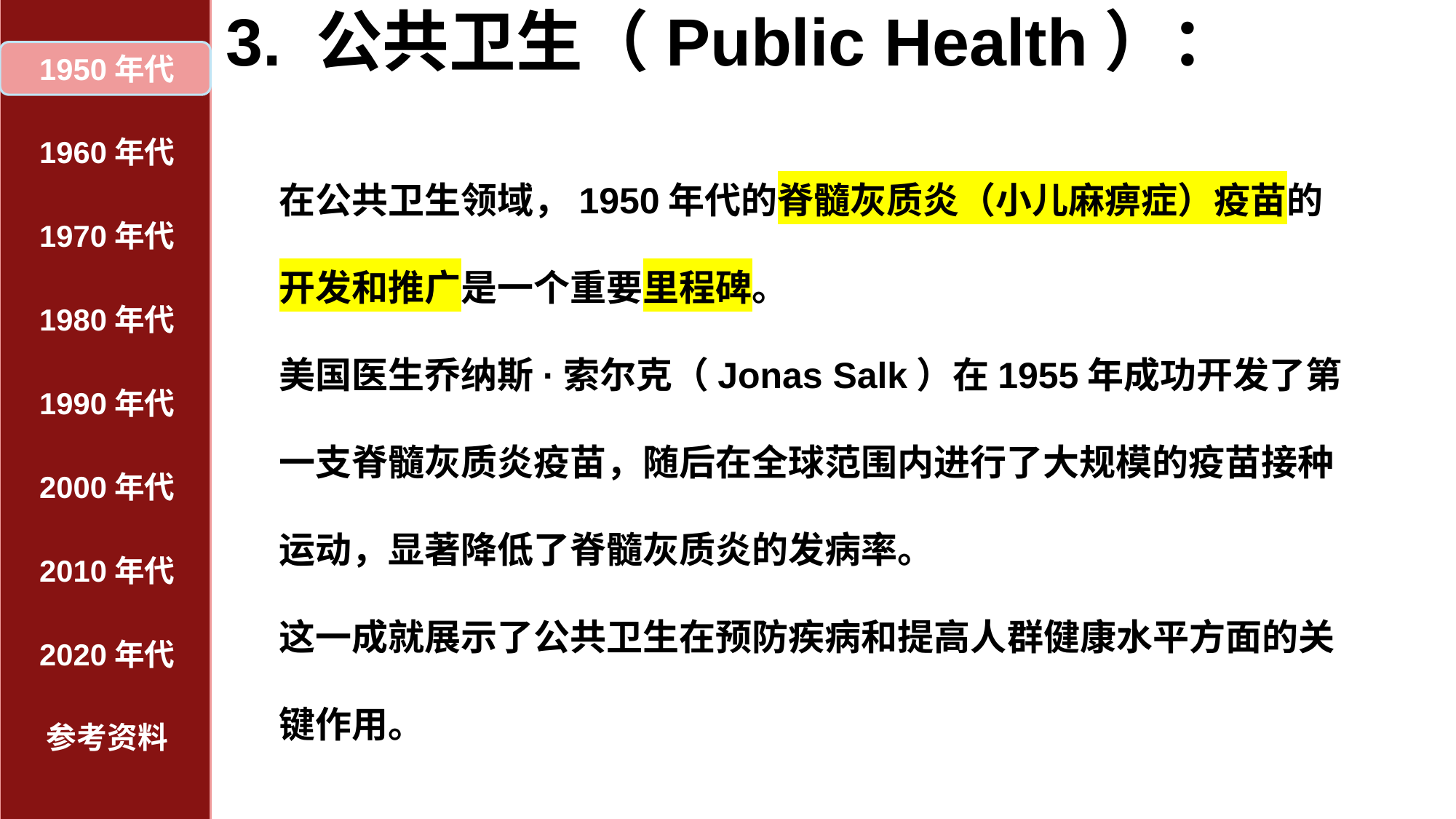

# 3. 公共卫生（Public Health）：

1950年代
1960年代
在公共卫生领域，1950年代的脊髓灰质炎（小儿麻痹症）疫苗的开发和推广是一个重要里程碑。
美国医生乔纳斯·索尔克（Jonas Salk）在1955年成功开发了第一支脊髓灰质炎疫苗，随后在全球范围内进行了大规模的疫苗接种运动，显著降低了脊髓灰质炎的发病率。
这一成就展示了公共卫生在预防疾病和提高人群健康水平方面的关键作用。
1970年代
1980年代

1990年代

2000年代
2010年代
2020年代
参考资料